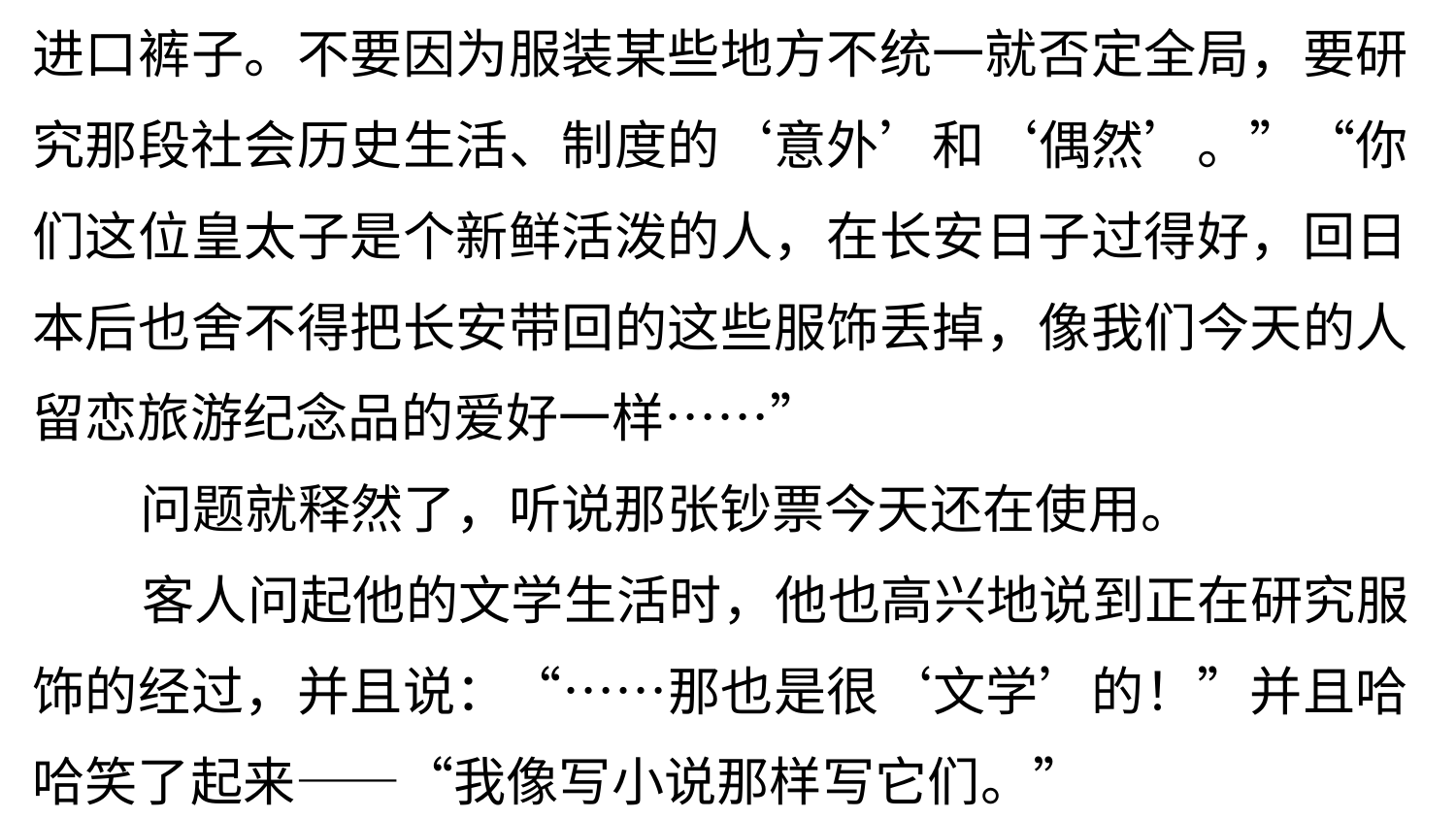

进口裤子。不要因为服装某些地方不统一就否定全局，要研究那段社会历史生活、制度的‘意外’和‘偶然’。”“你们这位皇太子是个新鲜活泼的人，在长安日子过得好，回日本后也舍不得把长安带回的这些服饰丢掉，像我们今天的人留恋旅游纪念品的爱好一样……”
        问题就释然了，听说那张钞票今天还在使用。
        客人问起他的文学生活时，他也高兴地说到正在研究服饰的经过，并且说：“……那也是很‘文学’的！”并且哈哈笑了起来——“我像写小说那样写它们。”